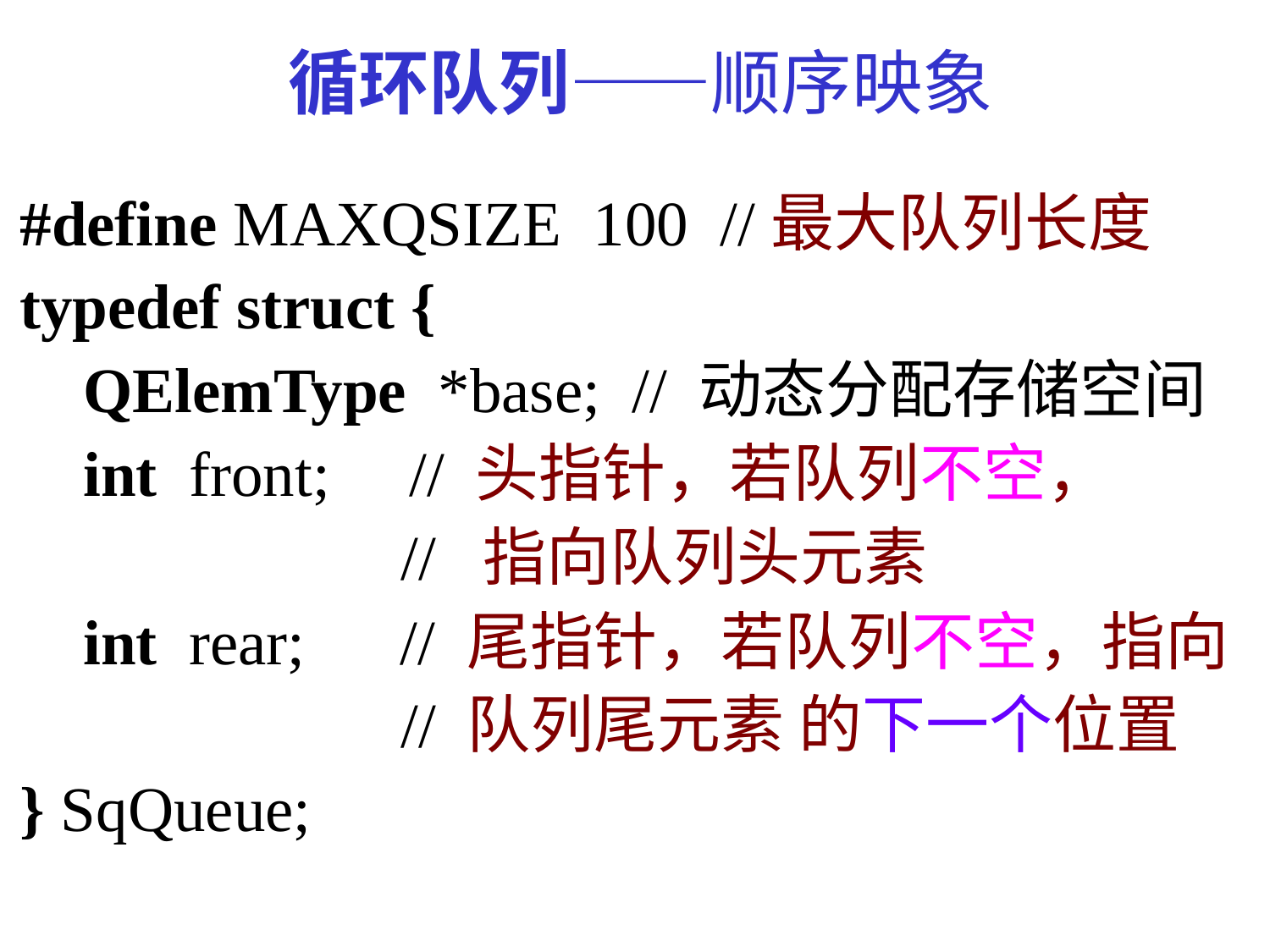

循环队列——顺序映象
#define MAXQSIZE  100  //最大队列长度
typedef struct {
    QElemType  *base;  // 动态分配存储空间
    int  front;     // 头指针，若队列不空，
                        //  指向队列头元素
    int  rear;      // 尾指针，若队列不空，指向
                        // 队列尾元素 的下一个位置
} SqQueue;